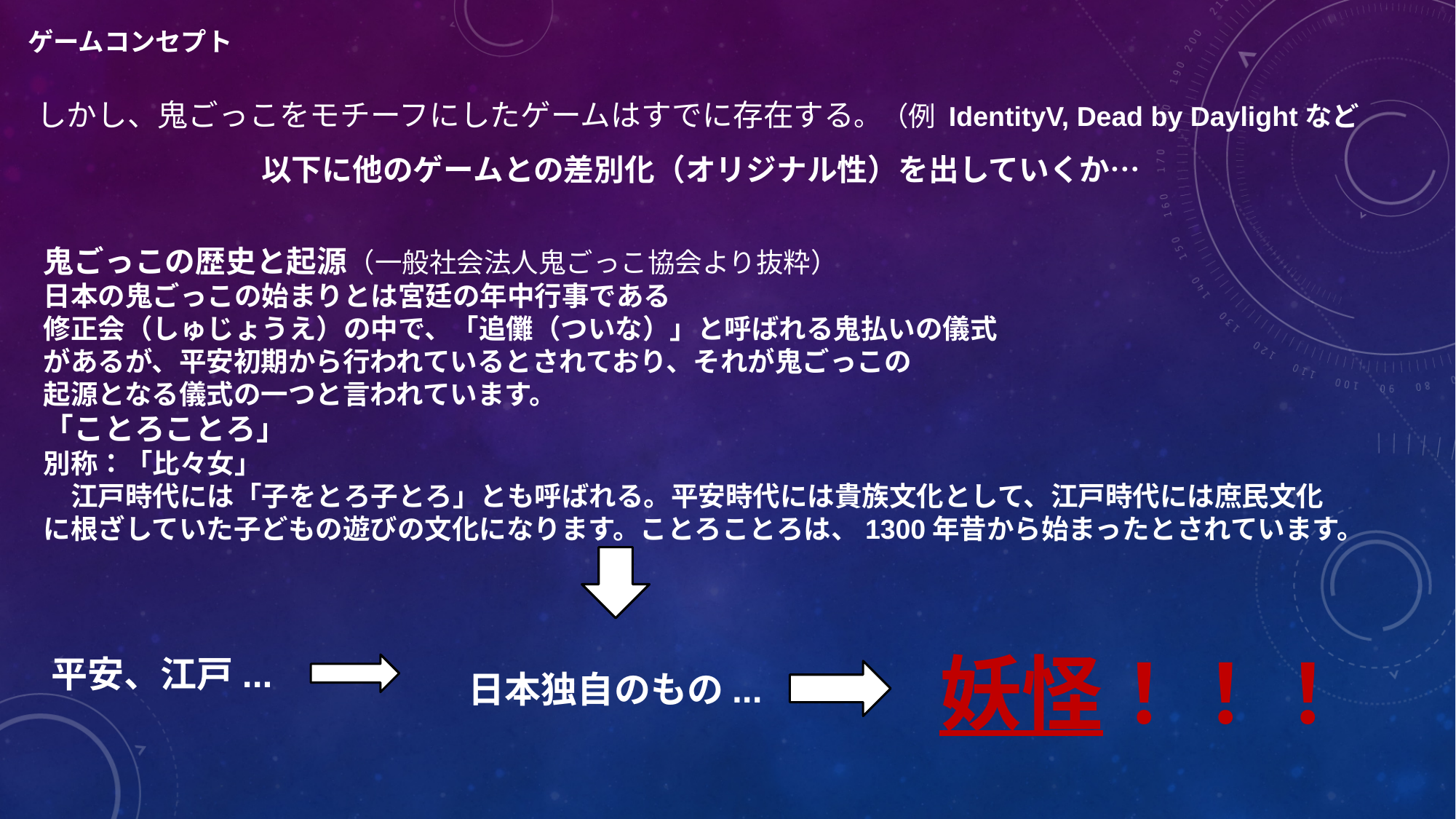

# ゲームコンセプト
しかし、鬼ごっこをモチーフにしたゲームはすでに存在する。（例 IdentityV, Dead by Daylightなど
以下に他のゲームとの差別化（オリジナル性）を出していくか…

鬼ごっこの歴史と起源（一般社会法人鬼ごっこ協会より抜粋）
日本の鬼ごっこの始まりとは宮廷の年中行事である
修正会（しゅじょうえ）の中で、「追儺（ついな）」と呼ばれる鬼払いの儀式
があるが、平安初期から行われているとされており、それが鬼ごっこの
起源となる儀式の一つと言われています。
「ことろことろ」
別称：「比々女」
　江戸時代には「子をとろ子とろ」とも呼ばれる。平安時代には貴族文化として、江戸時代には庶民文化
に根ざしていた子どもの遊びの文化になります。ことろことろは、1300年昔から始まったとされています。

妖怪！！！
平安、江戸...

日本独自のもの...